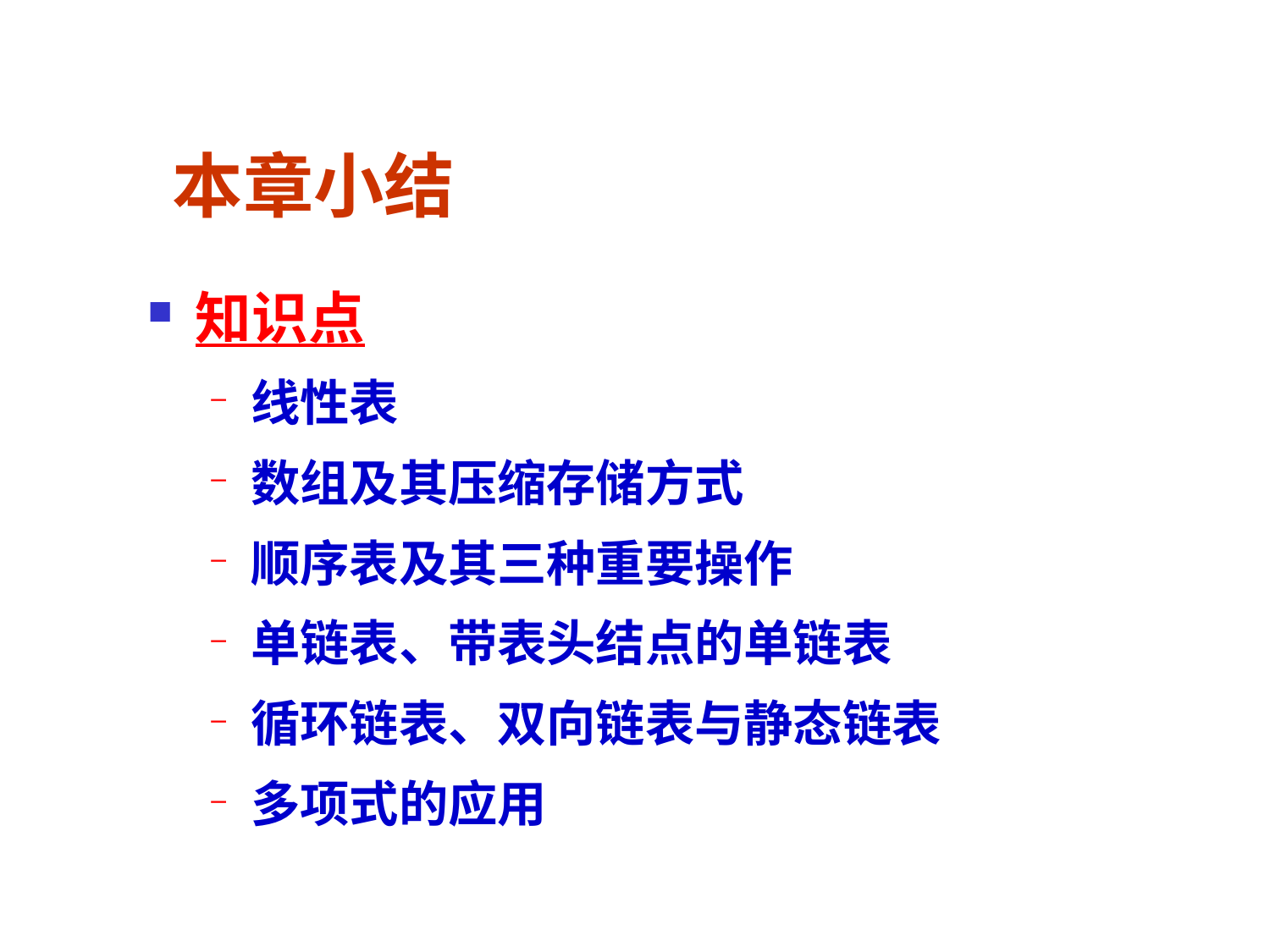

# 本章小结
知识点
线性表
数组及其压缩存储方式
顺序表及其三种重要操作
单链表、带表头结点的单链表
循环链表、双向链表与静态链表
多项式的应用

206